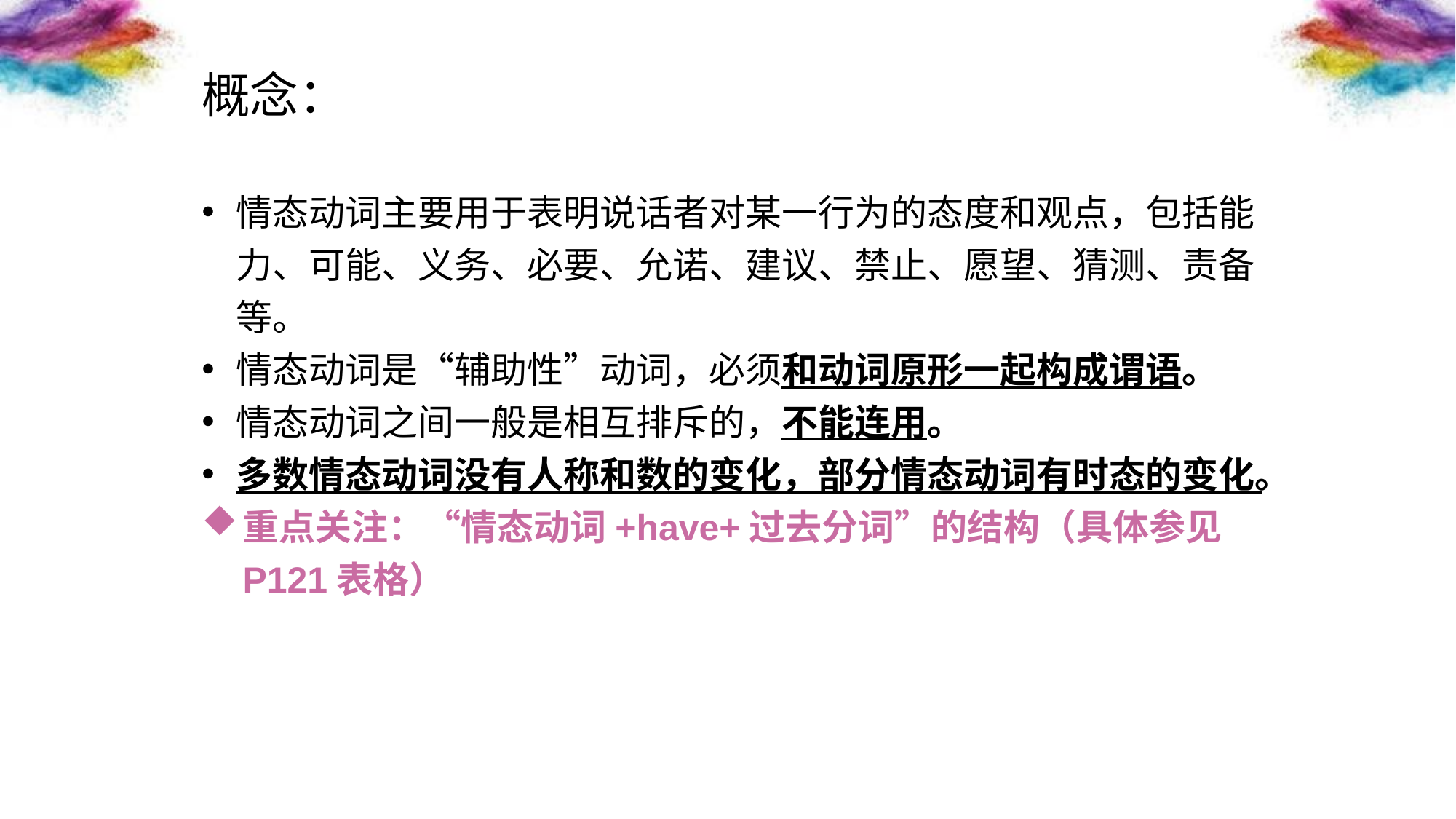

概念：

情态动词主要用于表明说话者对某一行为的态度和观点，包括能力、可能、义务、必要、允诺、建议、禁止、愿望、猜测、责备等。
情态动词是“辅助性”动词，必须和动词原形一起构成谓语。
情态动词之间一般是相互排斥的，不能连用。
多数情态动词没有人称和数的变化，部分情态动词有时态的变化。
重点关注：“情态动词+have+过去分词”的结构（具体参见P121表格）